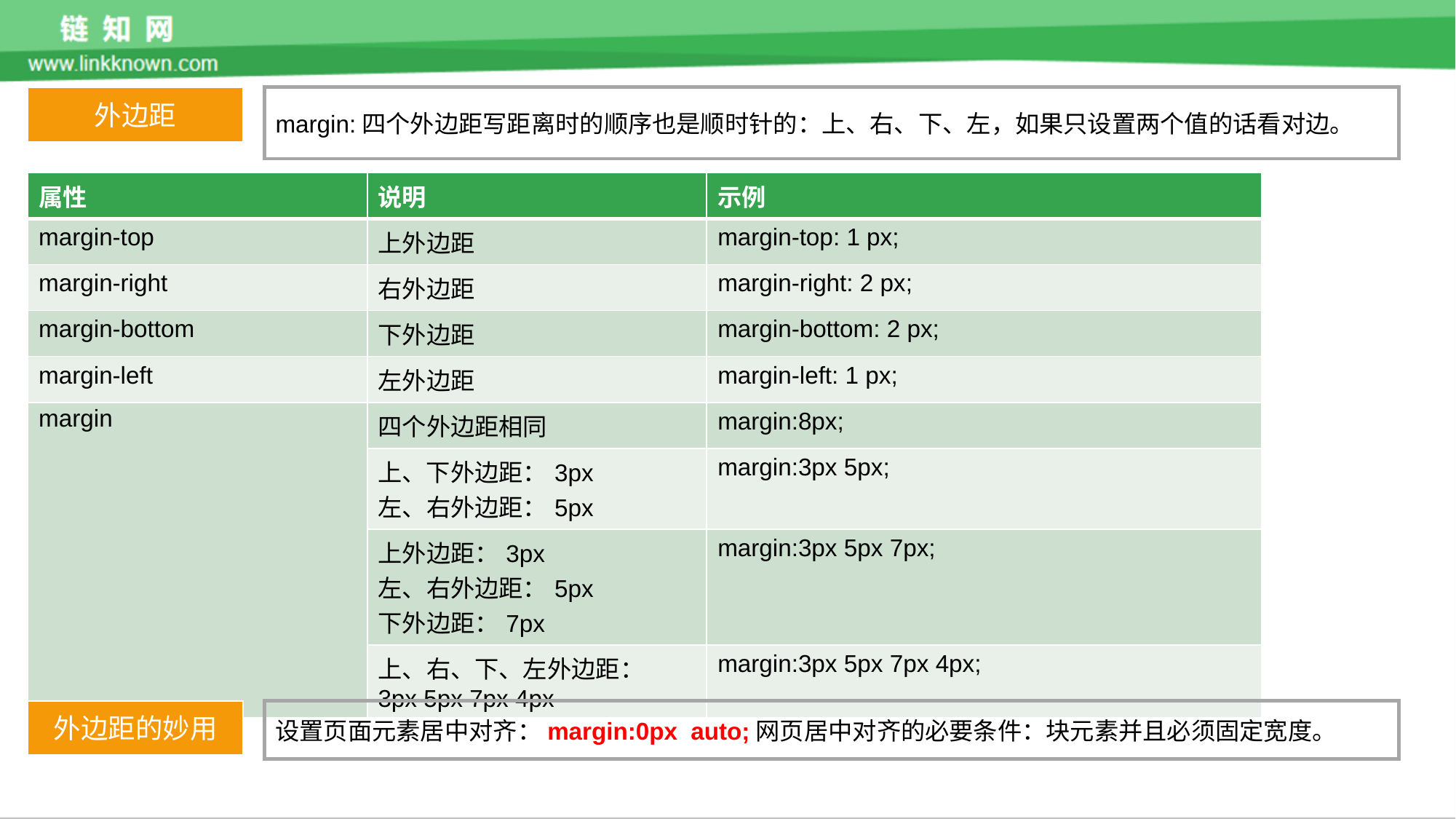

外边距
margin:四个外边距写距离时的顺序也是顺时针的：上、右、下、左，如果只设置两个值的话看对边。
| 属性 | 说明 | 示例 |
| --- | --- | --- |
| margin-top | 上外边距 | margin-top: 1 px; |
| margin-right | 右外边距 | margin-right: 2 px; |
| margin-bottom | 下外边距 | margin-bottom: 2 px; |
| margin-left | 左外边距 | margin-left: 1 px; |
| margin | 四个外边距相同 | margin:8px; |
|  | 上、下外边距：3px 左、右外边距：5px | margin:3px 5px; |
|  | 上外边距：3px 左、右外边距：5px 下外边距：7px | margin:3px 5px 7px; |
|  | 上、右、下、左外边距： 3px 5px 7px 4px | margin:3px 5px 7px 4px; |
外边距的妙用
设置页面元素居中对齐：margin:0px  auto;网页居中对齐的必要条件：块元素并且必须固定宽度。